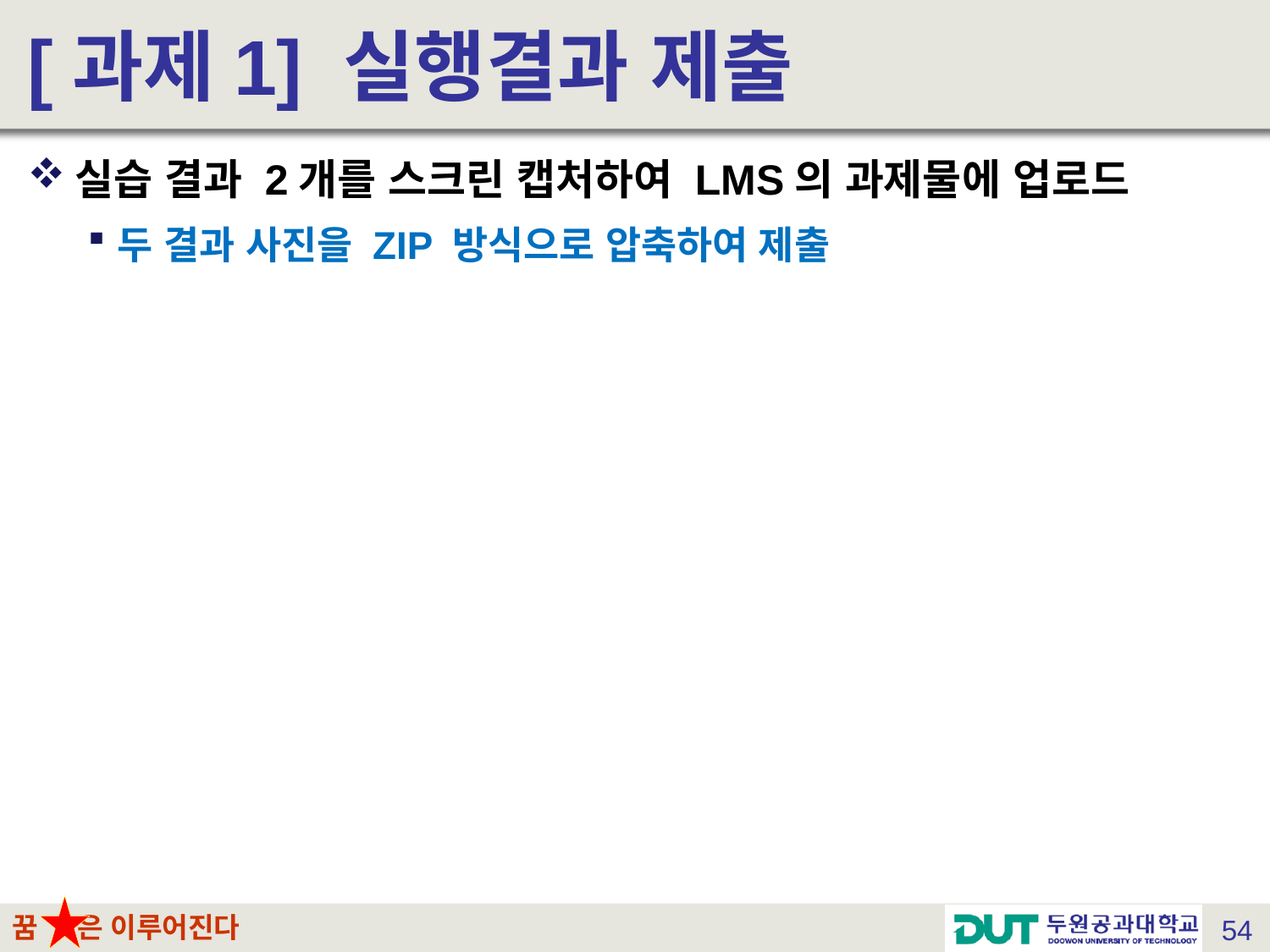

# [과제1] 실행결과 제출
실습 결과 2개를 스크린 캡처하여 LMS의 과제물에 업로드
두 결과 사진을 ZIP 방식으로 압축하여 제출